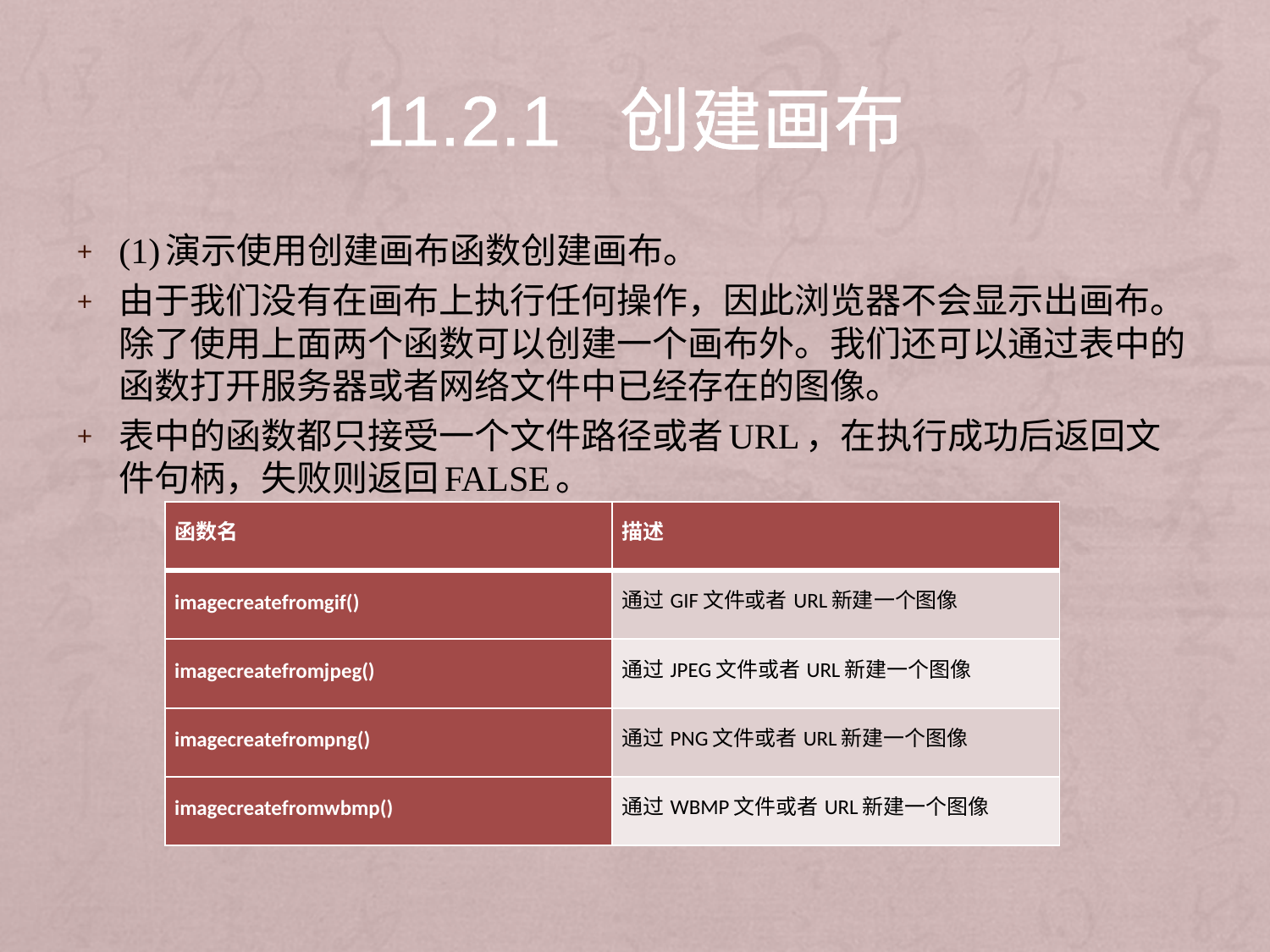

# 11.2.1  创建画布
(1)演示使用创建画布函数创建画布。
由于我们没有在画布上执行任何操作，因此浏览器不会显示出画布。除了使用上面两个函数可以创建一个画布外。我们还可以通过表中的函数打开服务器或者网络文件中已经存在的图像。
表中的函数都只接受一个文件路径或者URL，在执行成功后返回文件句柄，失败则返回FALSE。
| 函数名 | 描述 |
| --- | --- |
| imagecreatefromgif() | 通过GIF文件或者URL新建一个图像 |
| imagecreatefromjpeg() | 通过JPEG文件或者URL新建一个图像 |
| imagecreatefrompng() | 通过PNG文件或者URL新建一个图像 |
| imagecreatefromwbmp() | 通过WBMP文件或者URL新建一个图像 |